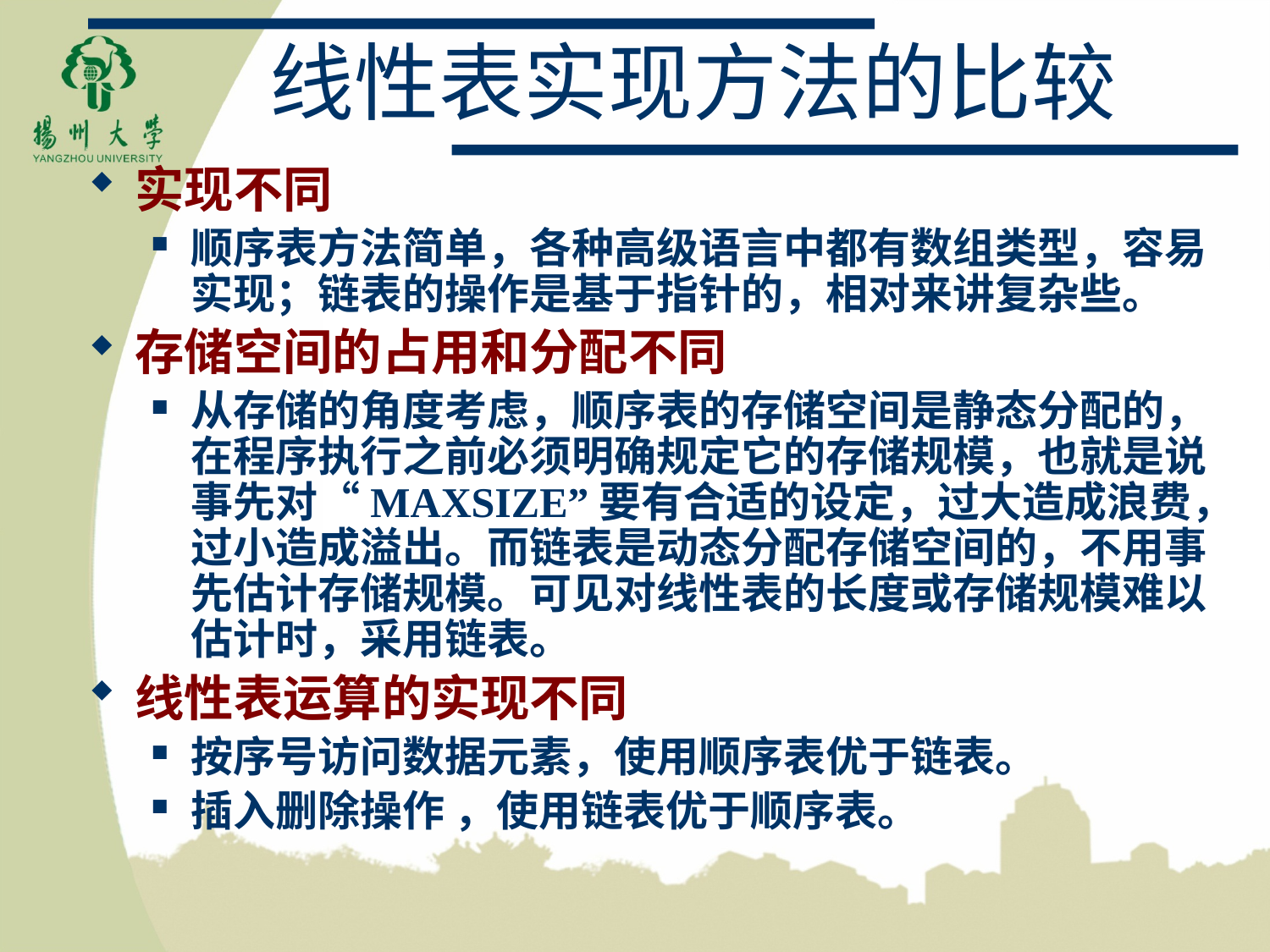

# 线性表实现方法的比较
实现不同
顺序表方法简单，各种高级语言中都有数组类型，容易实现；链表的操作是基于指针的，相对来讲复杂些。
存储空间的占用和分配不同
从存储的角度考虑，顺序表的存储空间是静态分配的，在程序执行之前必须明确规定它的存储规模，也就是说事先对“MAXSIZE”要有合适的设定，过大造成浪费，过小造成溢出。而链表是动态分配存储空间的，不用事先估计存储规模。可见对线性表的长度或存储规模难以估计时，采用链表。
线性表运算的实现不同
按序号访问数据元素，使用顺序表优于链表。
插入删除操作 ，使用链表优于顺序表。